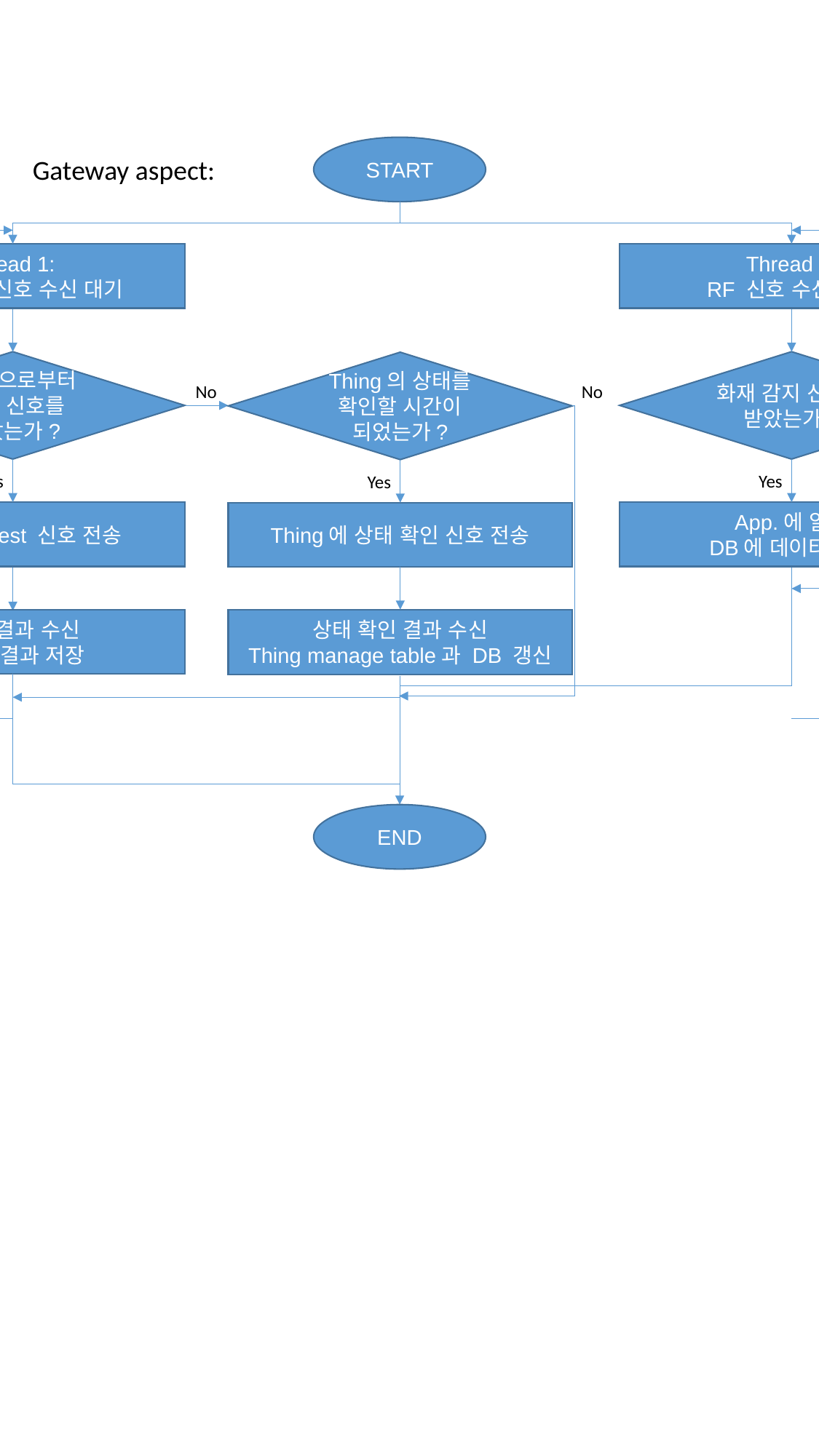

START
Gateway aspect:
Thread 1:
Ethernet 신호 수신 대기
Thread 2:
RF 신호 수신 대기
App.으로부터 test 신호를 받았는가?
화재 감지 신호를 받았는가?
Thing의 상태를 확인할 시간이 되었는가?
Thing test 시간이 되었는가?
데이터를 수신 받았는가?
No
No
No
No
No
Yes
Yes
Yes
Yes
Yes
Thing에 test 신호 전송
App.에 알림
DB에 데이터 저장
Thing에 상태 확인 신호 전송
Thing에 test 신호 전송
DB에 데이터 저장
Test 결과 수신
DB에 결과 저장
상태 확인 결과 수신
Thing manage table과 DB 갱신
END